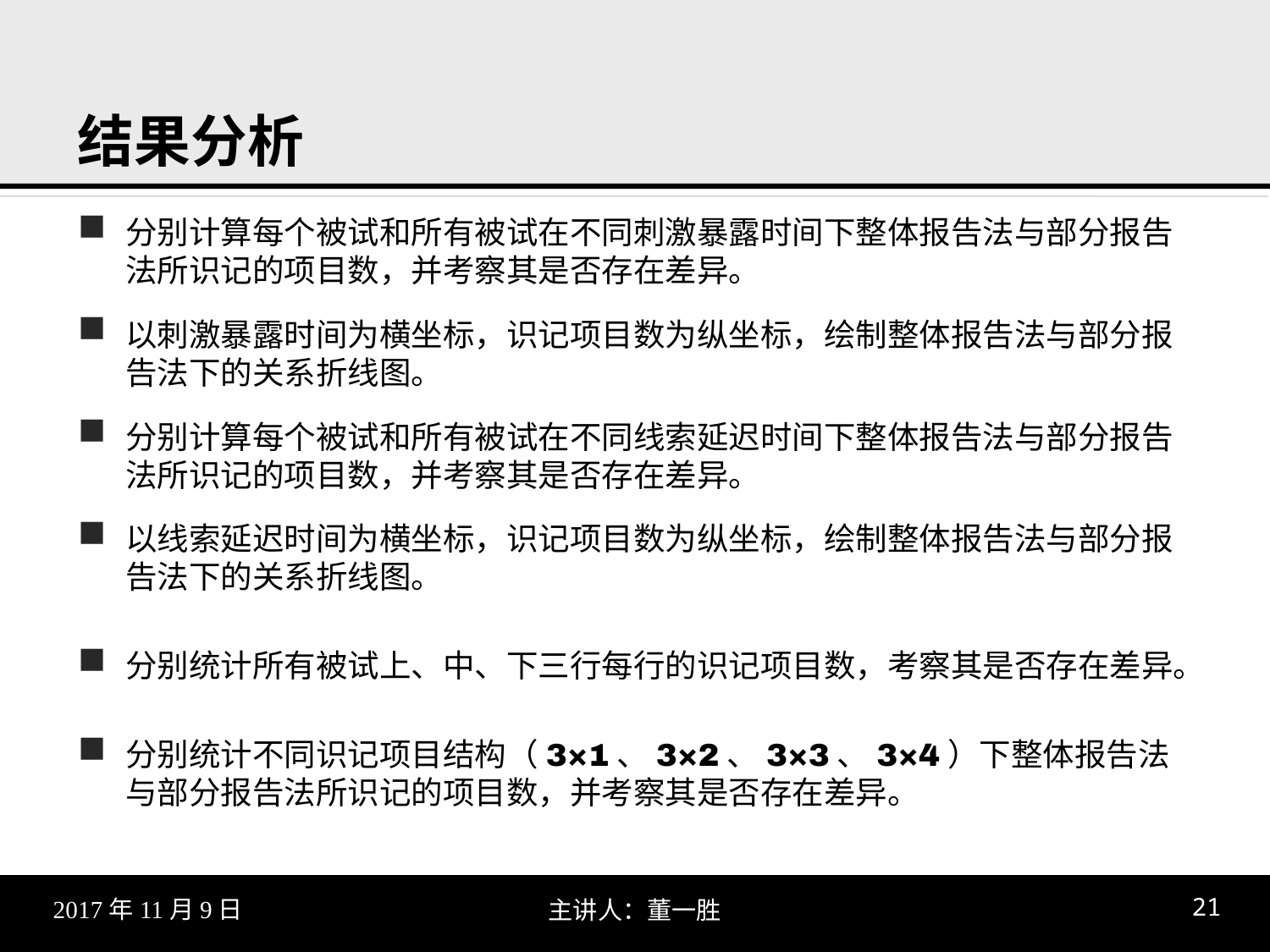

# 结果分析
分别计算每个被试和所有被试在不同刺激暴露时间下整体报告法与部分报告法所识记的项目数，并考察其是否存在差异。

以刺激暴露时间为横坐标，识记项目数为纵坐标，绘制整体报告法与部分报告法下的关系折线图。

分别计算每个被试和所有被试在不同线索延迟时间下整体报告法与部分报告法所识记的项目数，并考察其是否存在差异。

以线索延迟时间为横坐标，识记项目数为纵坐标，绘制整体报告法与部分报告法下的关系折线图。

分别统计所有被试上、中、下三行每行的识记项目数，考察其是否存在差异。

分别统计不同识记项目结构（3×1、3×2、3×3、3×4）下整体报告法与部分报告法所识记的项目数，并考察其是否存在差异。

2017年11月9日
21
主讲人：董一胜